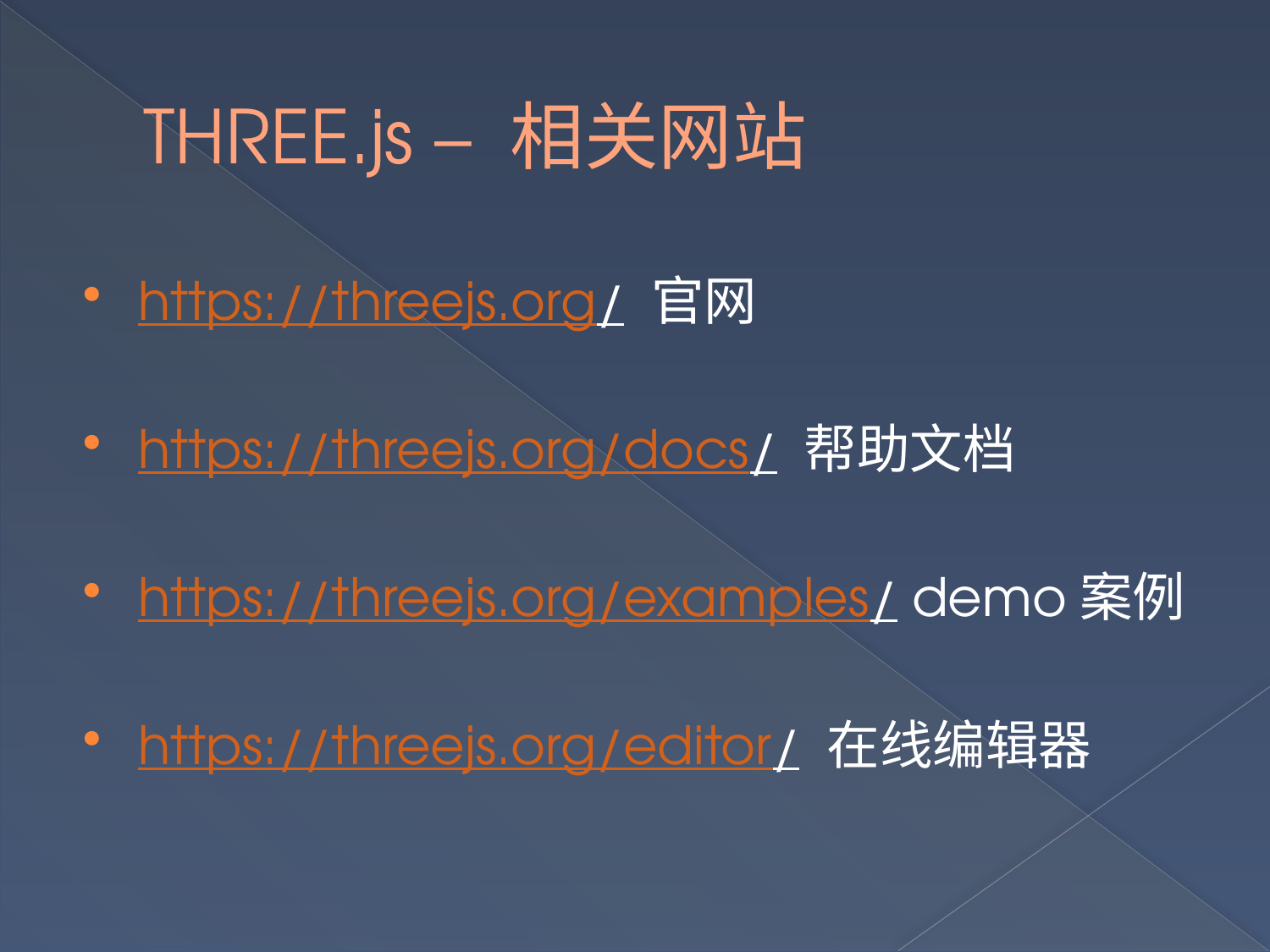

# THREE.js – 相关网站
https://threejs.org/ 官网

https://threejs.org/docs/ 帮助文档

https://threejs.org/examples/ demo案例

https://threejs.org/editor/ 在线编辑器